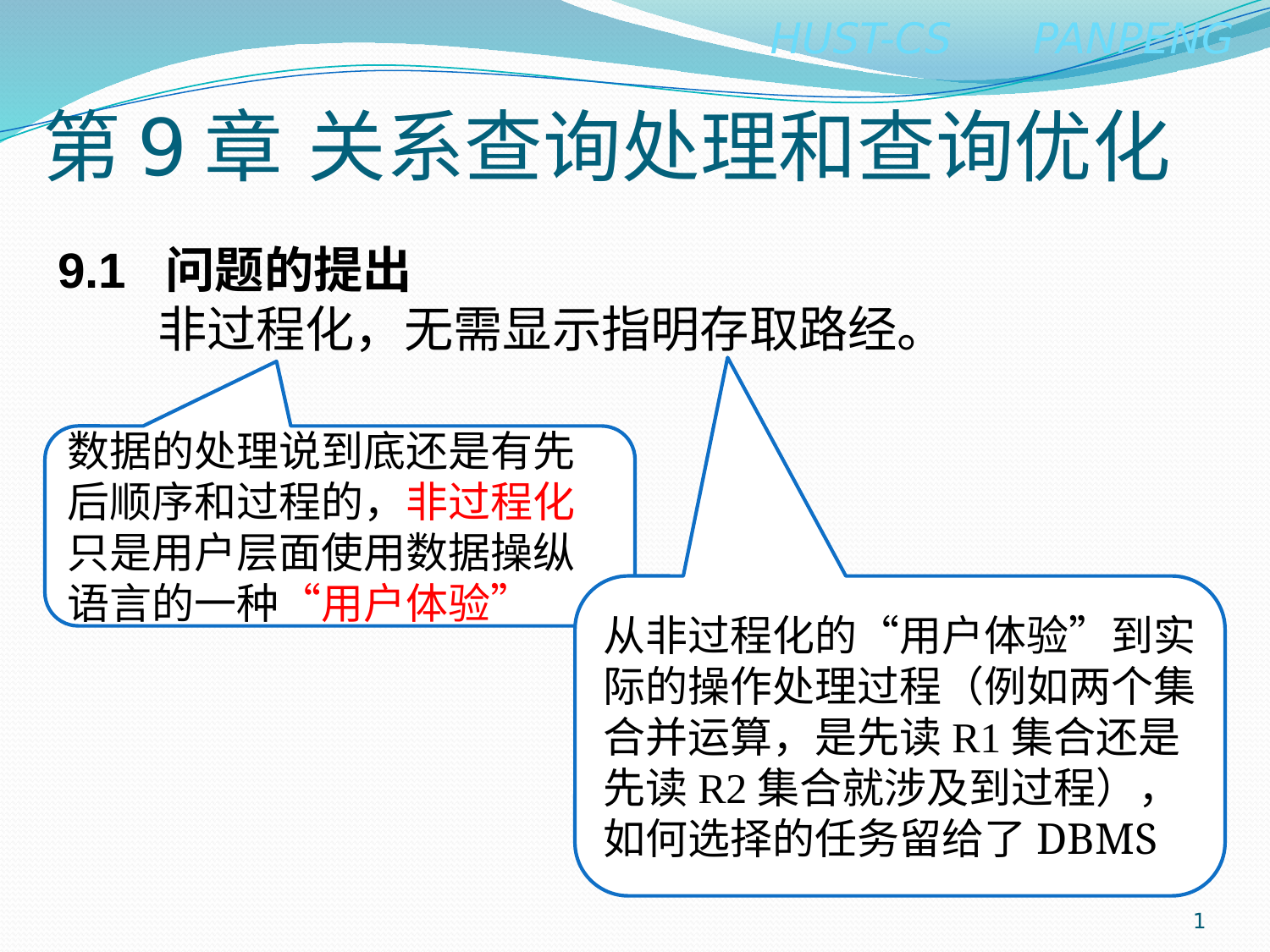

# 第9章 关系查询处理和查询优化
9.1  问题的提出
        非过程化，无需显示指明存取路经。
数据的处理说到底还是有先后顺序和过程的，非过程化只是用户层面使用数据操纵语言的一种“用户体验”
从非过程化的“用户体验”到实际的操作处理过程（例如两个集合并运算，是先读R1集合还是先读R2集合就涉及到过程），如何选择的任务留给了DBMS
1